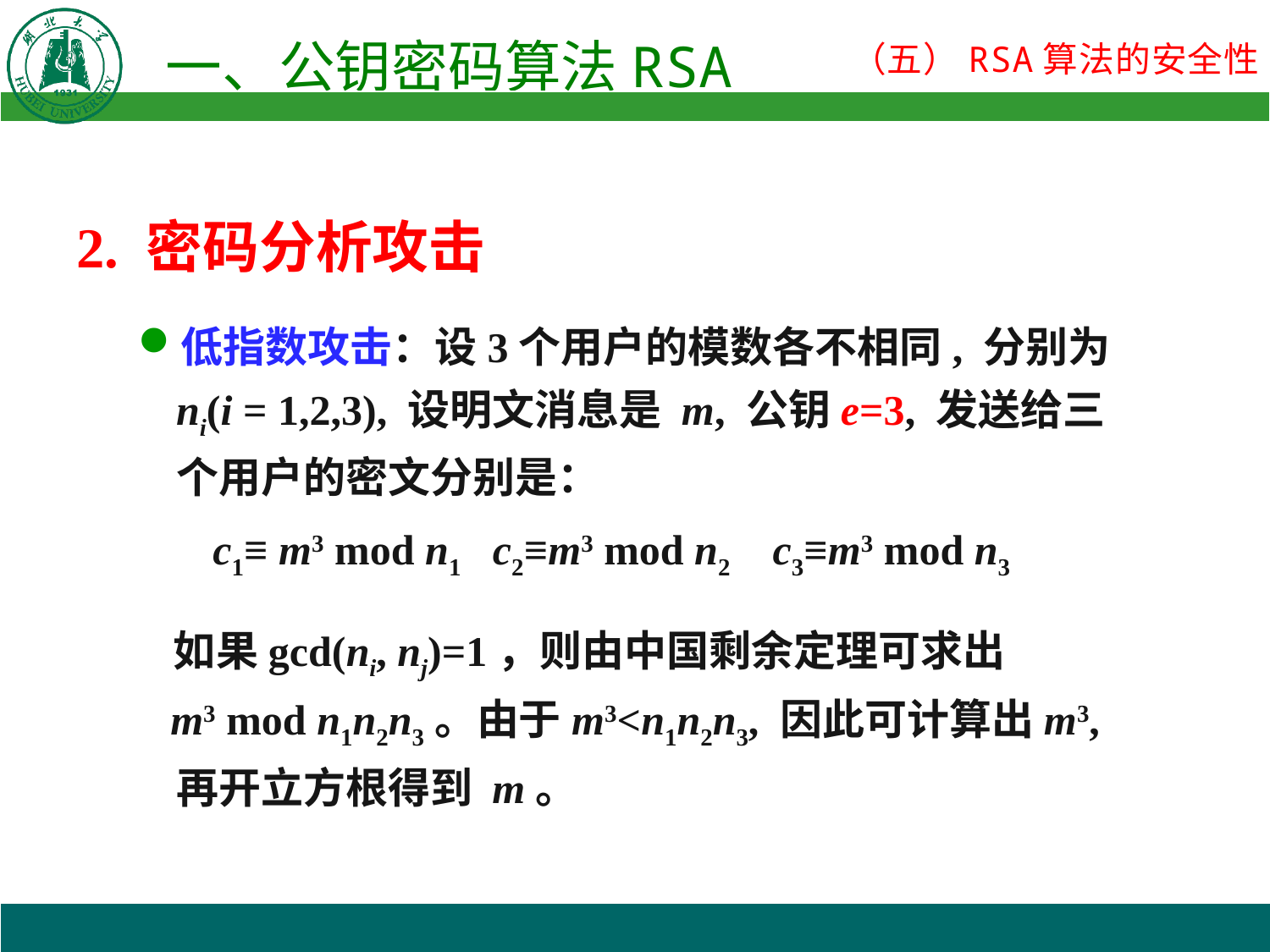

2. 密码分析攻击
低指数攻击：设3个用户的模数各不相同, 分别为ni(i = 1,2,3), 设明文消息是 m, 公钥e=3, 发送给三个用户的密文分别是：
       c1≡ m3 mod n1   c2≡m3 mod n2    c3≡m3 mod n3
如果gcd(ni, nj)=1，则由中国剩余定理可求出
   m3 mod n1n2n3。由于m3<n1n2n3, 因此可计算出m3, 再开立方根得到 m。